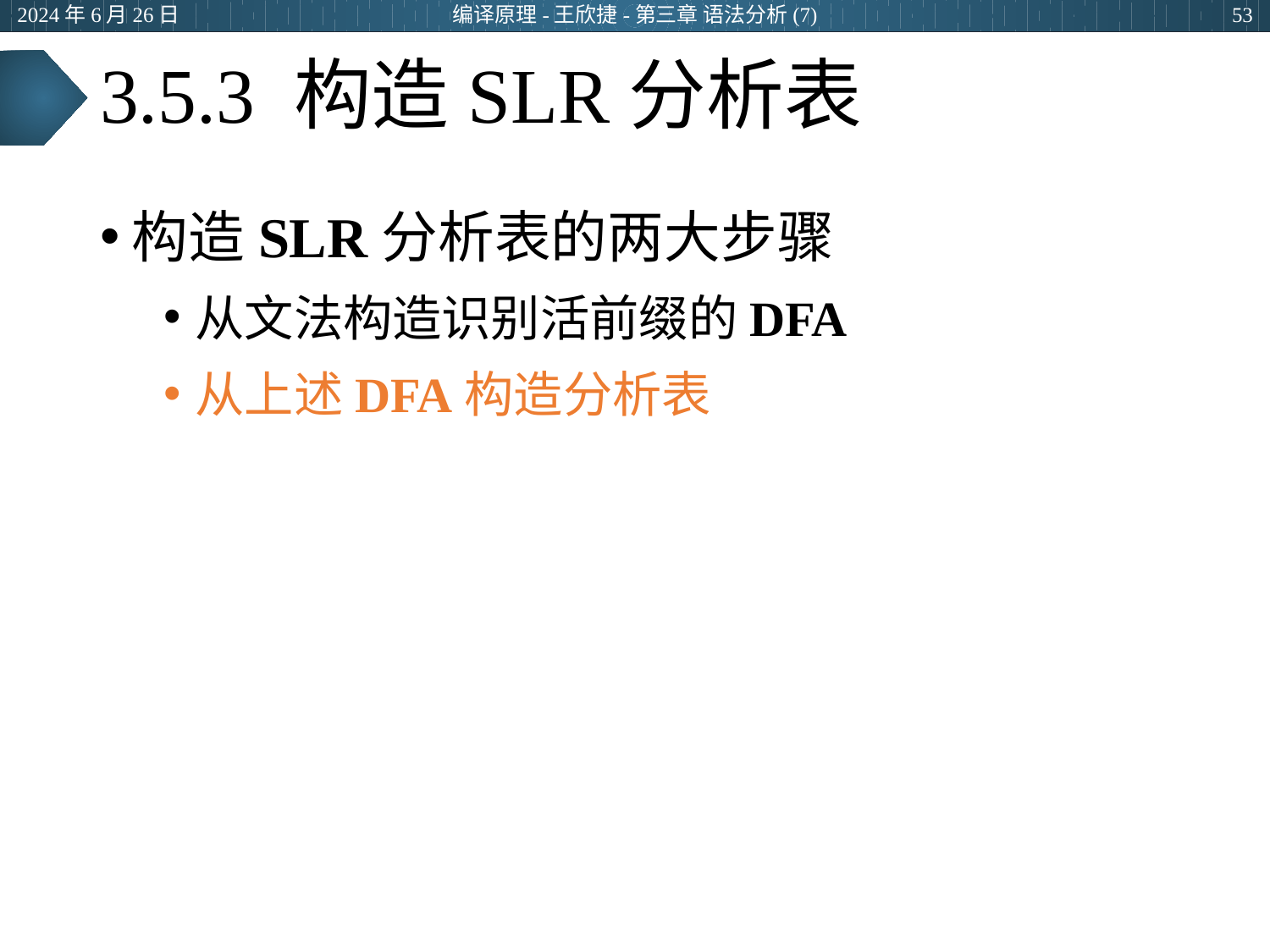

2024年6月26日
编译原理-王欣捷-第三章 语法分析(7)
53
# 3.5.3 构造SLR分析表
构造SLR分析表的两大步骤
从文法构造识别活前缀的DFA
从上述DFA构造分析表